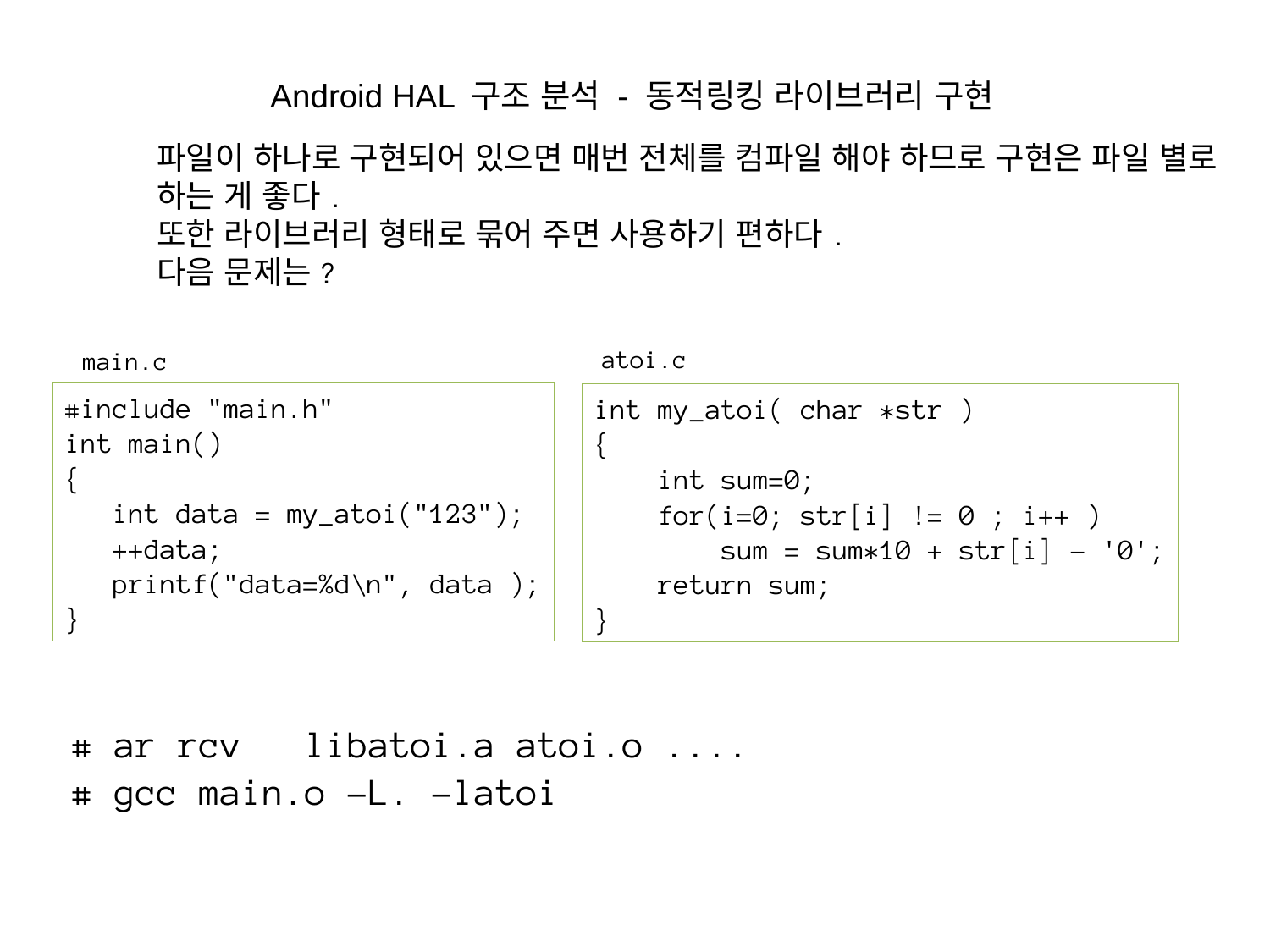

# Android HAL 구조 분석 - 동적링킹 라이브러리 구현
파일이 하나로 구현되어 있으면 매번 전체를 컴파일 해야 하므로 구현은 파일 별로
하는 게 좋다.
또한 라이브러리 형태로 묶어 주면 사용하기 편하다.
다음 문제는?
atoi.c
main.c
#include "main.h"
int main()
{
   int data = my_atoi("123");
   ++data;
   printf("data=%d\n", data );
}
int my_atoi( char *str )
{
    int sum=0;
    for(i=0; str[i] != 0 ; i++ )
        sum = sum*10 + str[i] - '0';
    return sum;
}
# ar rcv   libatoi.a atoi.o ....
# gcc main.o -L. -latoi